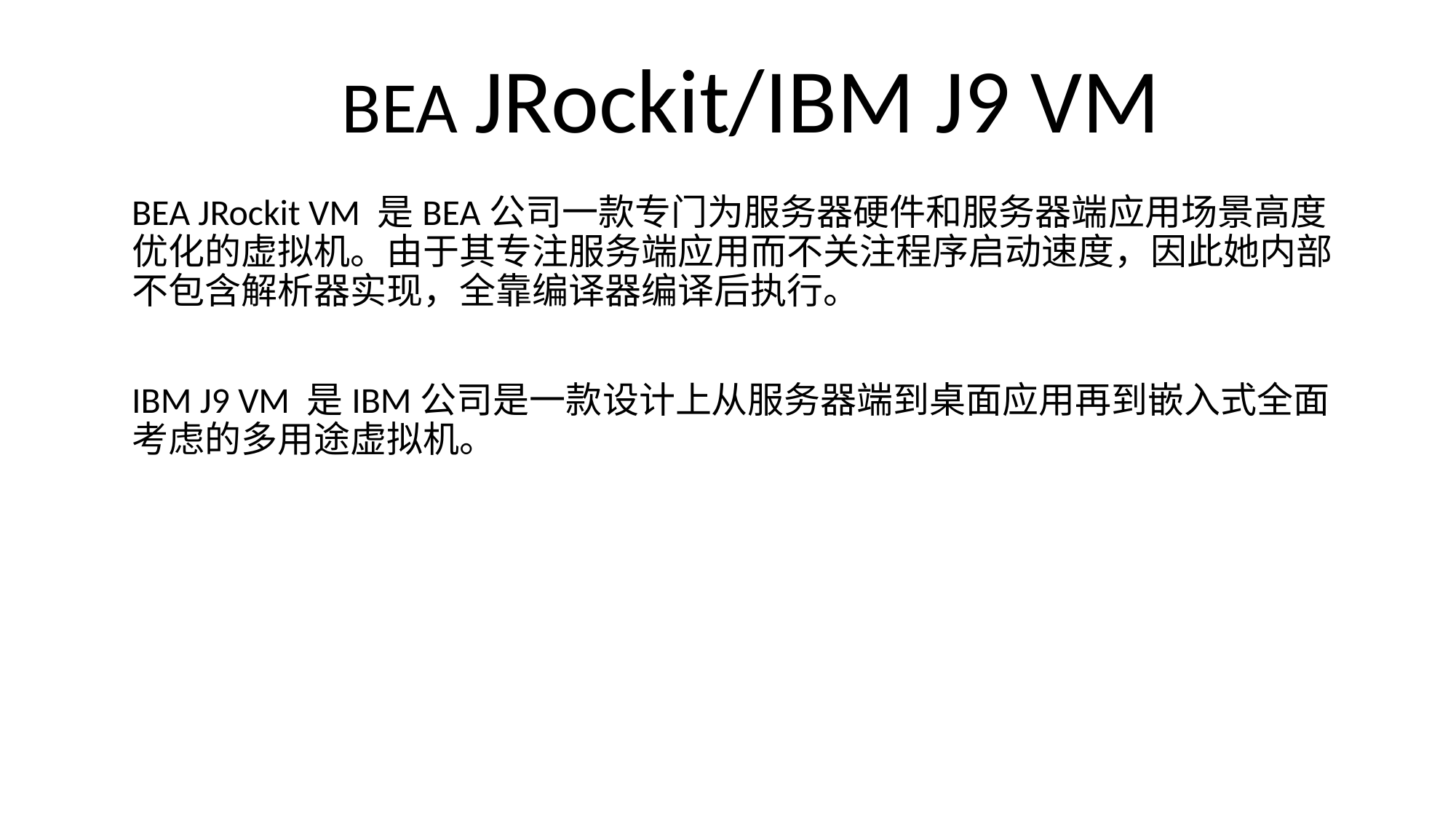

# BEA JRockit/IBM J9 VM
BEA JRockit VM 是BEA公司一款专门为服务器硬件和服务器端应用场景高度优化的虚拟机。由于其专注服务端应用而不关注程序启动速度，因此她内部不包含解析器实现，全靠编译器编译后执行。

IBM J9 VM 是IBM公司是一款设计上从服务器端到桌面应用再到嵌入式全面考虑的多用途虚拟机。